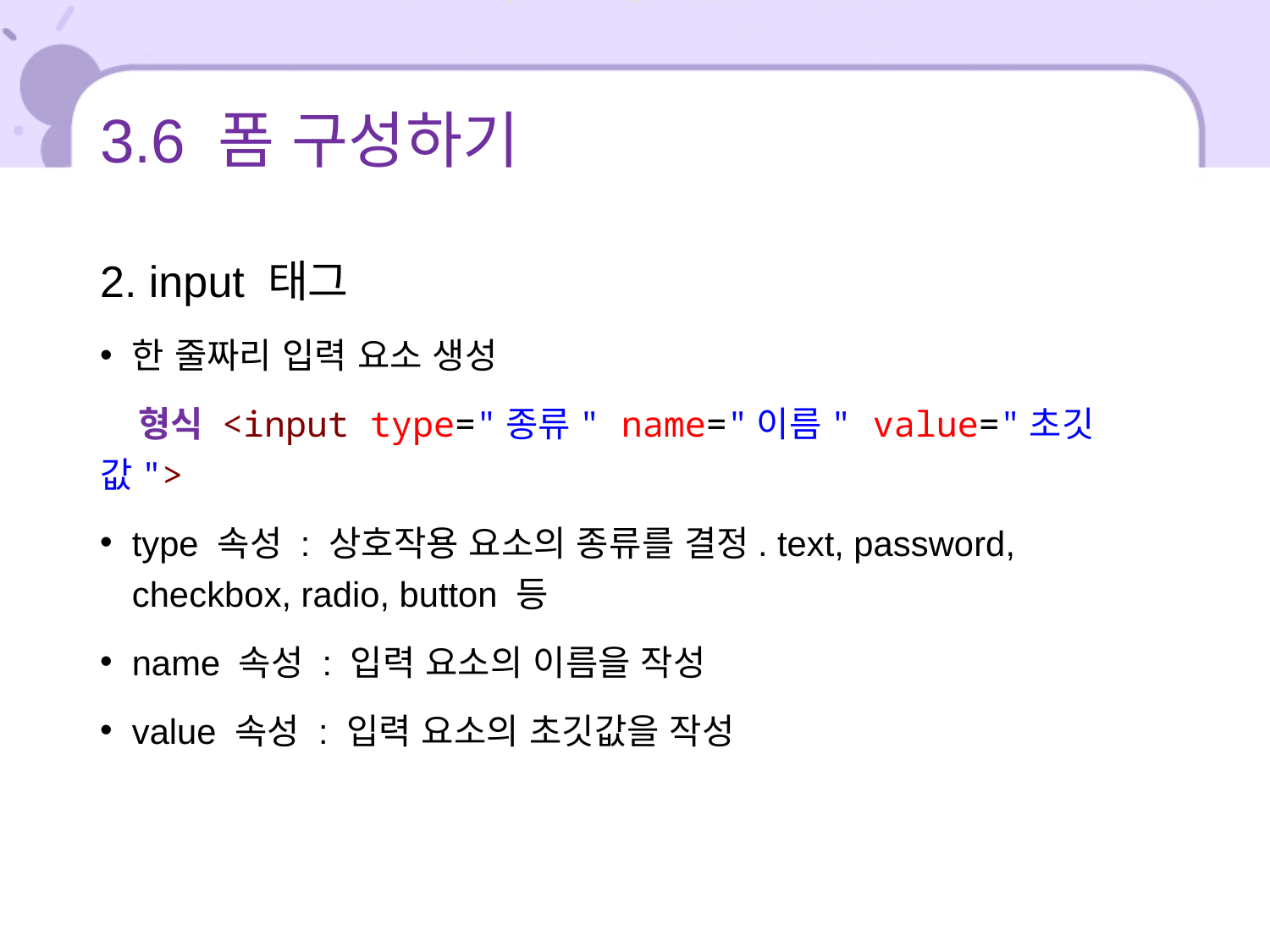

# 3.6 폼 구성하기
2. input 태그
한 줄짜리 입력 요소 생성
   형식 <input type="종류" name="이름" value="초깃값">
type 속성 : 상호작용 요소의 종류를 결정. text, password, checkbox, radio, button 등
name 속성 : 입력 요소의 이름을 작성
value 속성 : 입력 요소의 초깃값을 작성